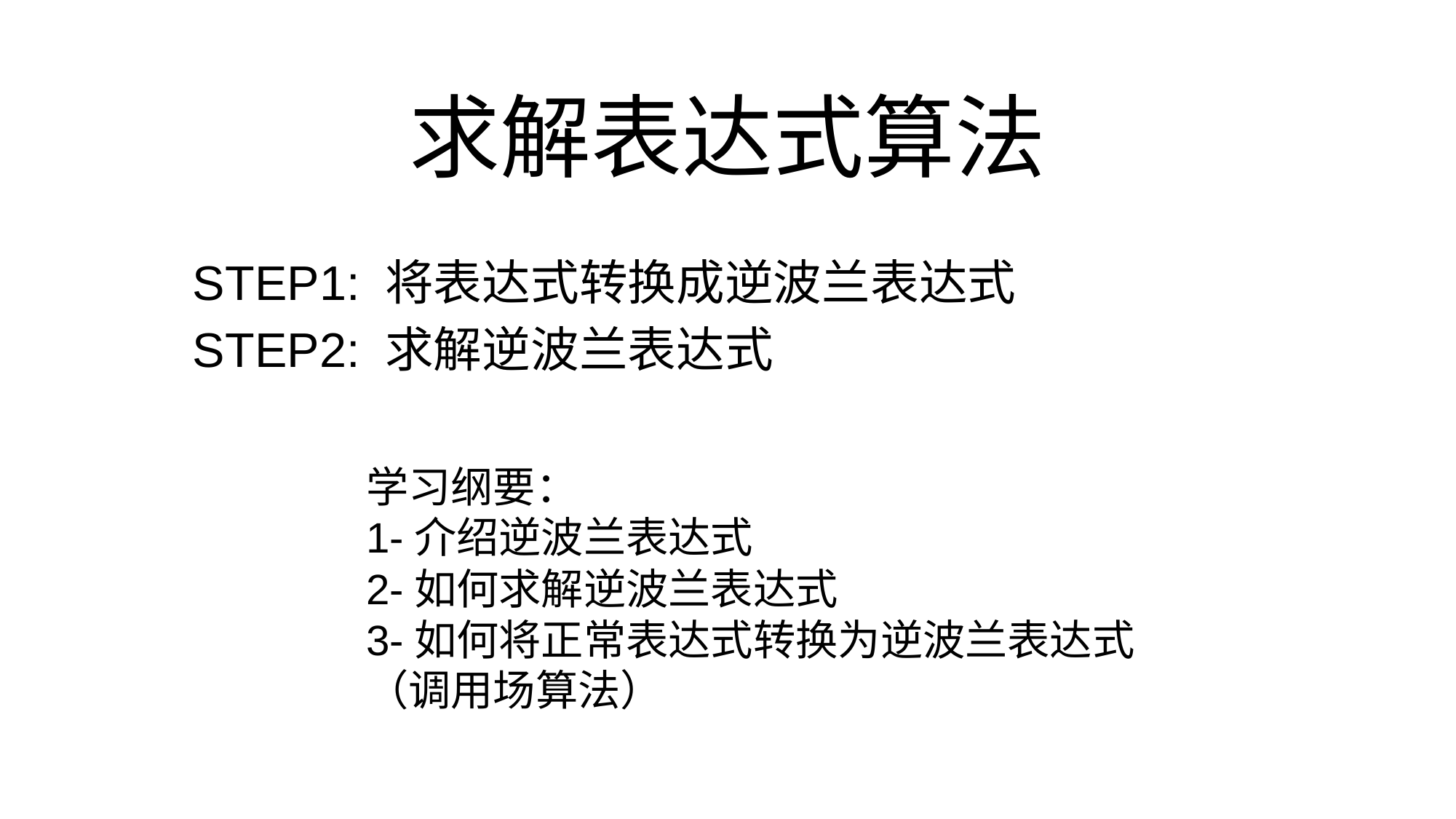

# 求解表达式算法
STEP1: 将表达式转换成逆波兰表达式
STEP2: 求解逆波兰表达式
学习纲要：
1-介绍逆波兰表达式
2-如何求解逆波兰表达式
3-如何将正常表达式转换为逆波兰表达式（调用场算法）